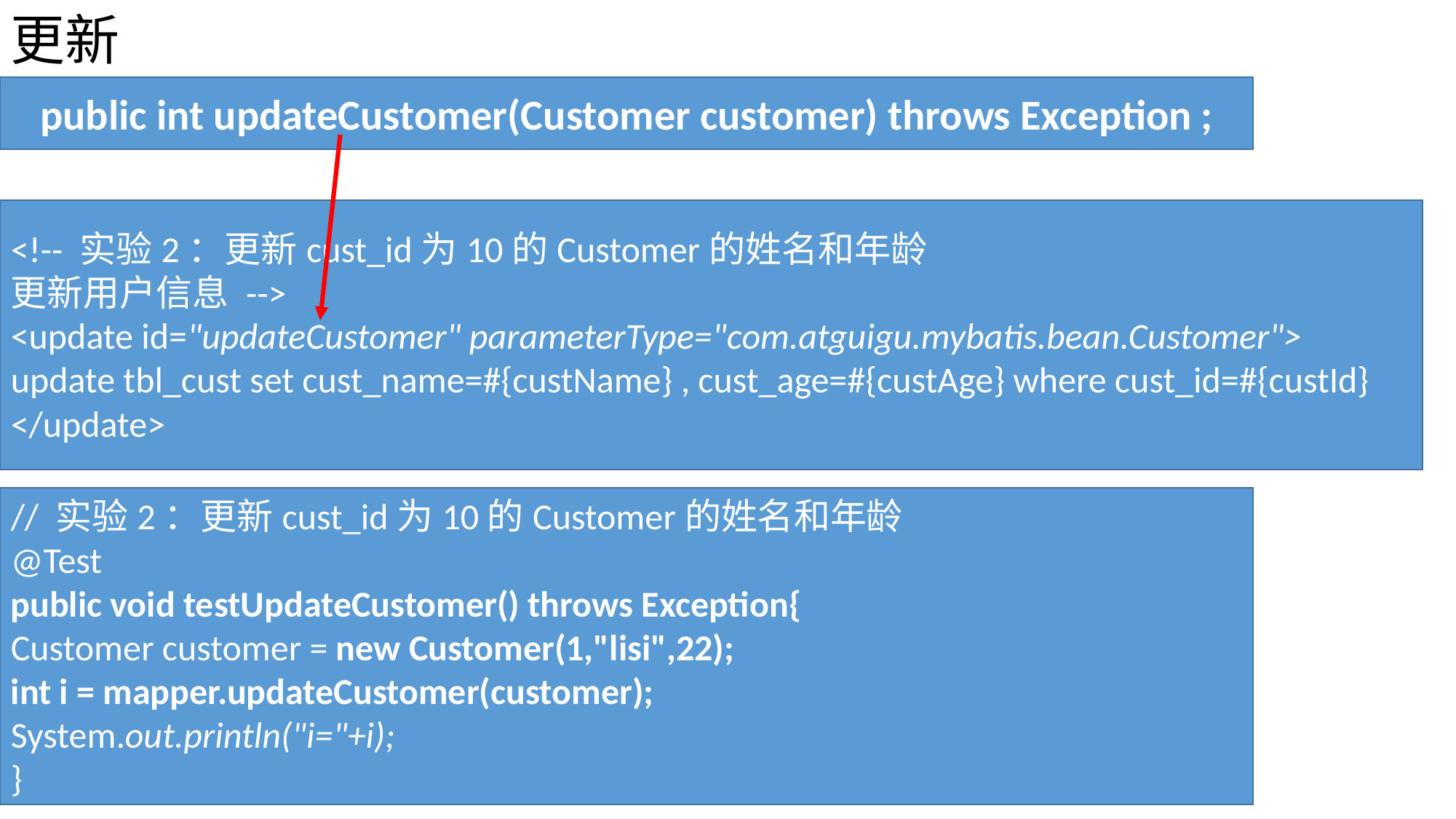

更新
public int updateCustomer(Customer customer) throws Exception ;
<!-- 实验2：更新cust_id为10的Customer的姓名和年龄
更新用户信息 -->
<update id="updateCustomer" parameterType="com.atguigu.mybatis.bean.Customer">
update tbl_cust set cust_name=#{custName} , cust_age=#{custAge} where cust_id=#{custId}
</update>
// 实验2：更新cust_id为10的Customer的姓名和年龄
@Test
public void testUpdateCustomer() throws Exception{
Customer customer = new Customer(1,"lisi",22);
int i = mapper.updateCustomer(customer);
System.out.println("i="+i);
}